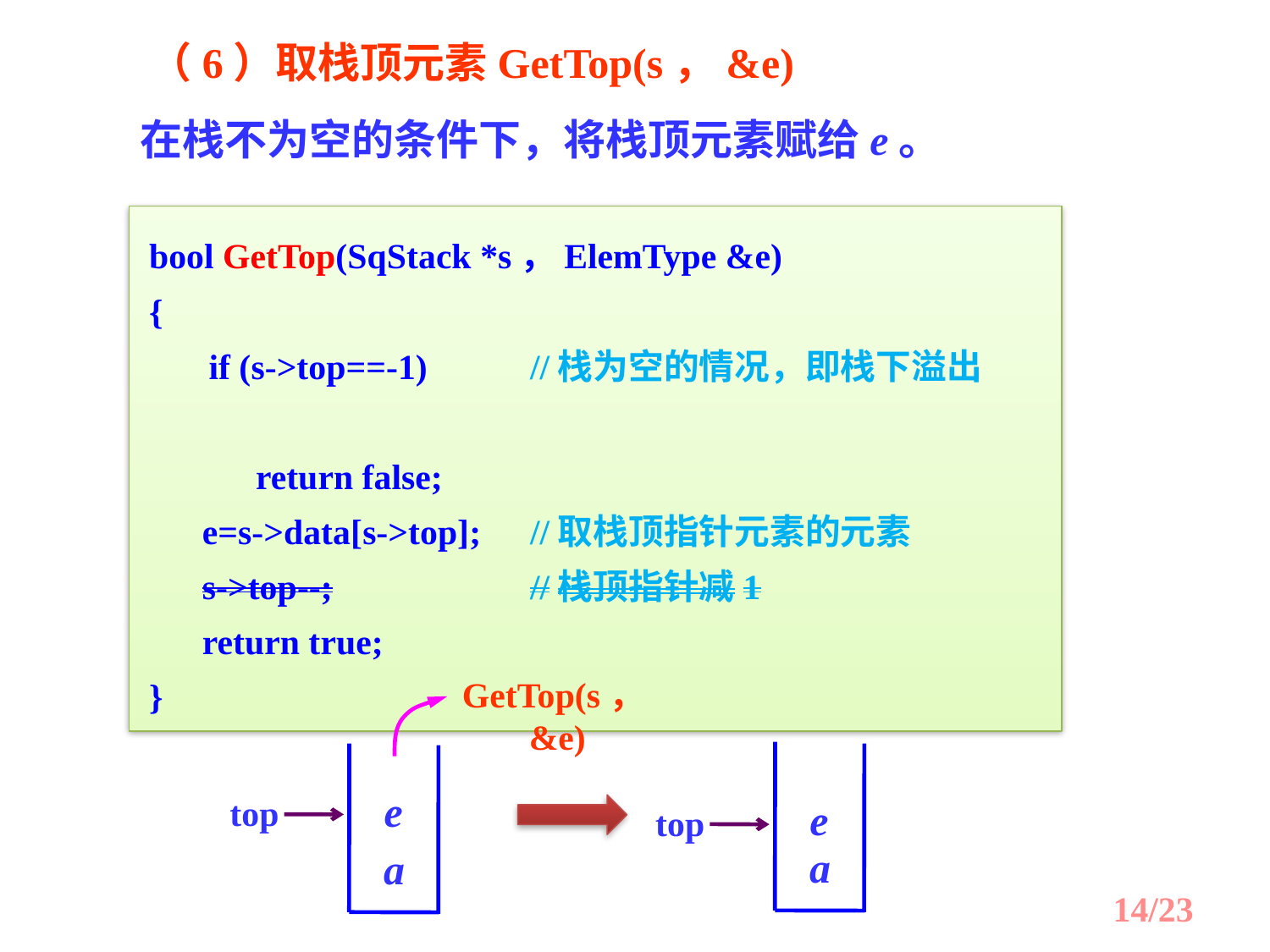

（6）取栈顶元素GetTop(s，&e)
    在栈不为空的条件下，将栈顶元素赋给e。
bool GetTop(SqStack *s，ElemType &e)
{
　  if (s->top==-1)	//栈为空的情况，即栈下溢出
            return false;
      e=s->data[s->top];	//取栈顶指针元素的元素
      s->top--;		//栈顶指针减1
      return true;
}
GetTop(s，&e)

e

top
a
e
top
a
14/23